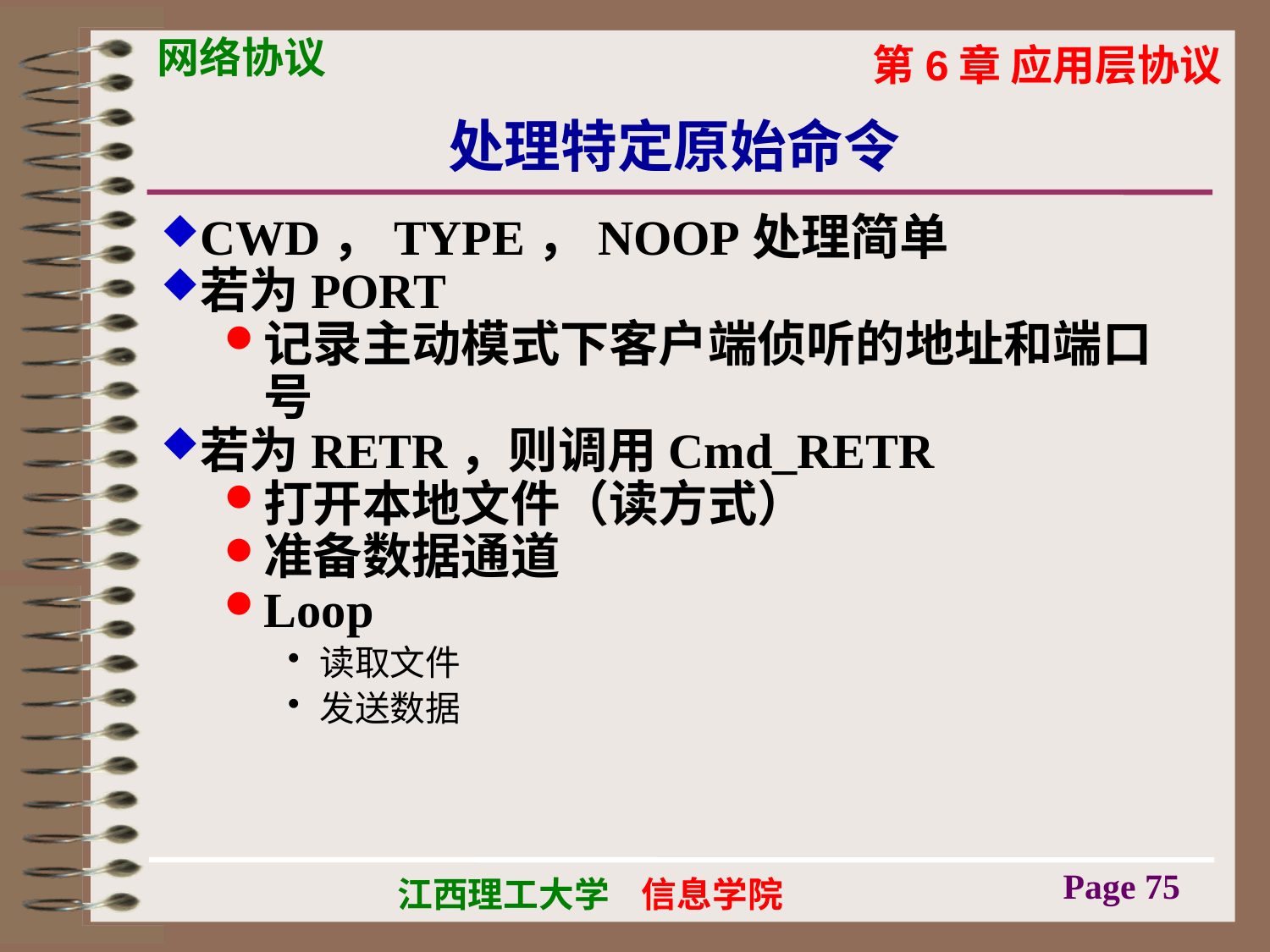

# 处理特定原始命令
CWD，TYPE，NOOP处理简单
若为PORT
记录主动模式下客户端侦听的地址和端口号
若为RETR，则调用Cmd_RETR
打开本地文件（读方式）
准备数据通道
Loop
读取文件
发送数据
Page 75